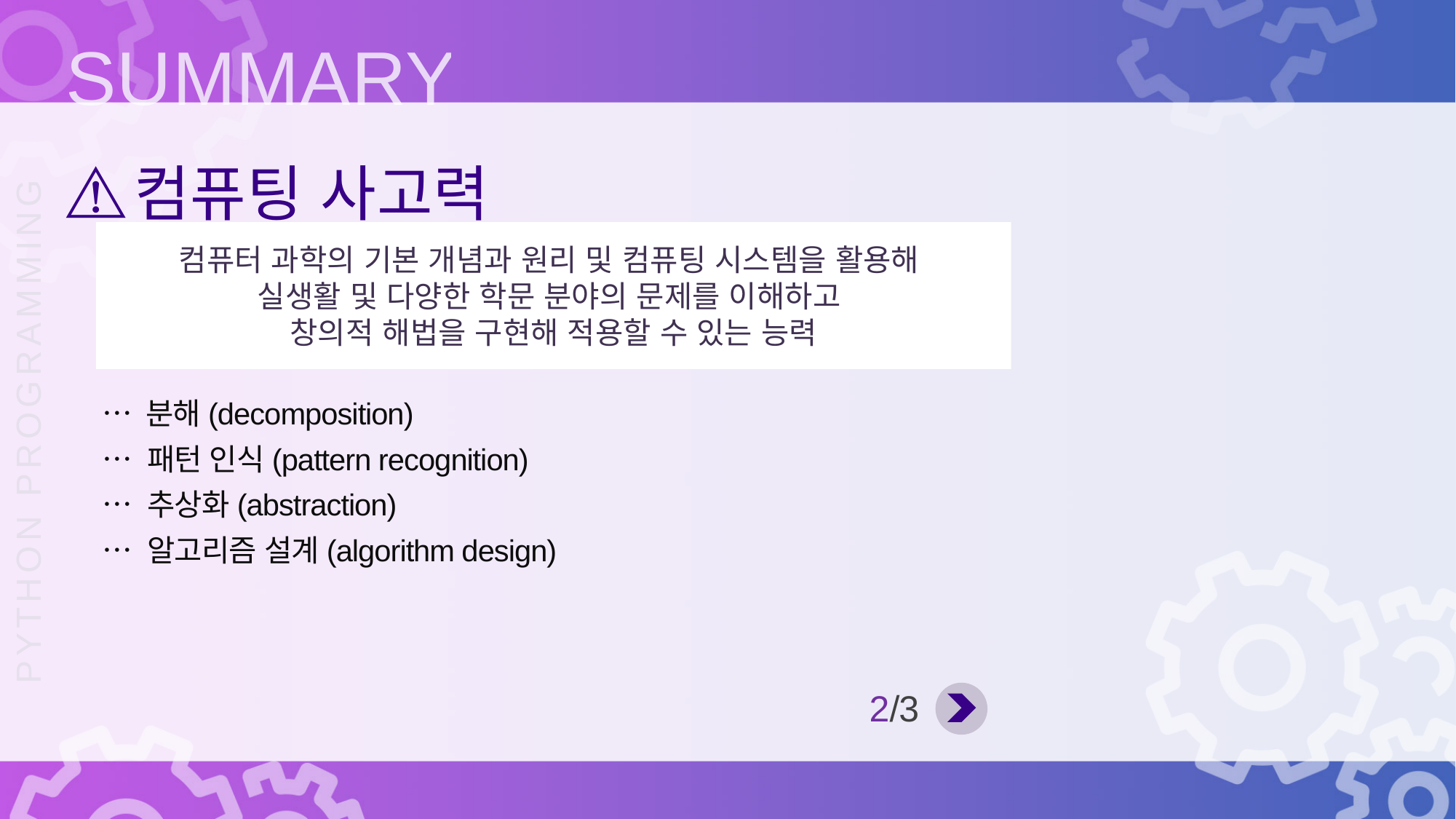

컴퓨팅 사고력
컴퓨터 과학의 기본 개념과 원리 및 컴퓨팅 시스템을 활용해
실생활 및 다양한 학문 분야의 문제를 이해하고
창의적 해법을 구현해 적용할 수 있는 능력
… 분해(decomposition)
… 패턴 인식(pattern recognition)
… 추상화(abstraction)
… 알고리즘 설계(algorithm design)
2/3